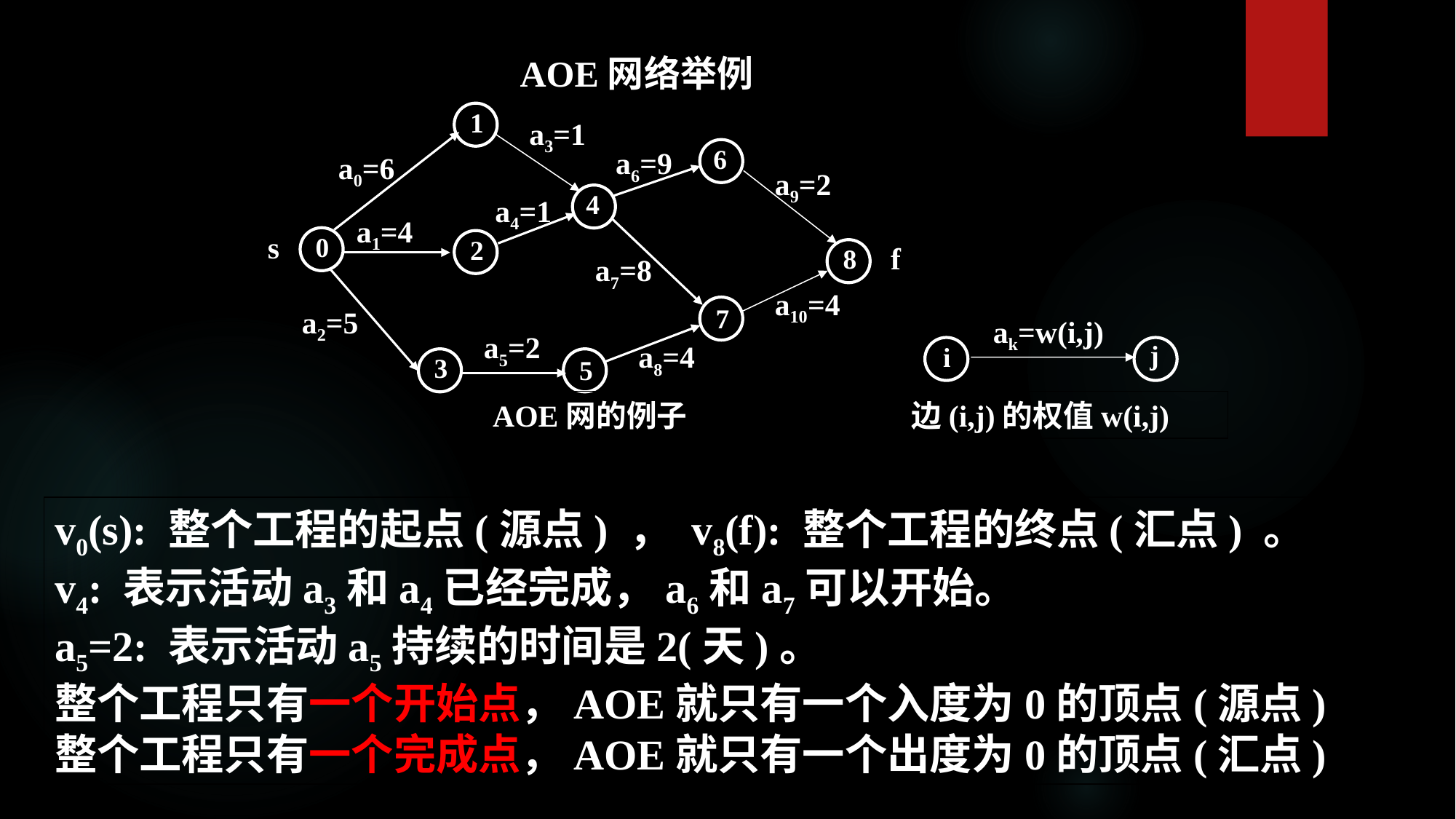

AOE网络举例
1

a3=1

6
a6=9

a0=6
a9=2

4

a4=1
a1=4

s
0
2

f
8

a7=8

a10=4
7

a2=5
ak=w(i,j)
a5=2

j
a8=4
i

3
5

AOE网的例子
边(i,j)的权值w(i,j)
v0(s): 整个工程的起点(源点) ， v8(f): 整个工程的终点(汇点) 。
v4: 表示活动a3和a4已经完成，a6和a7可以开始。
a5=2: 表示活动a5持续的时间是2(天)。
整个工程只有一个开始点，AOE就只有一个入度为0的顶点(源点)
整个工程只有一个完成点，AOE就只有一个出度为0的顶点(汇点)